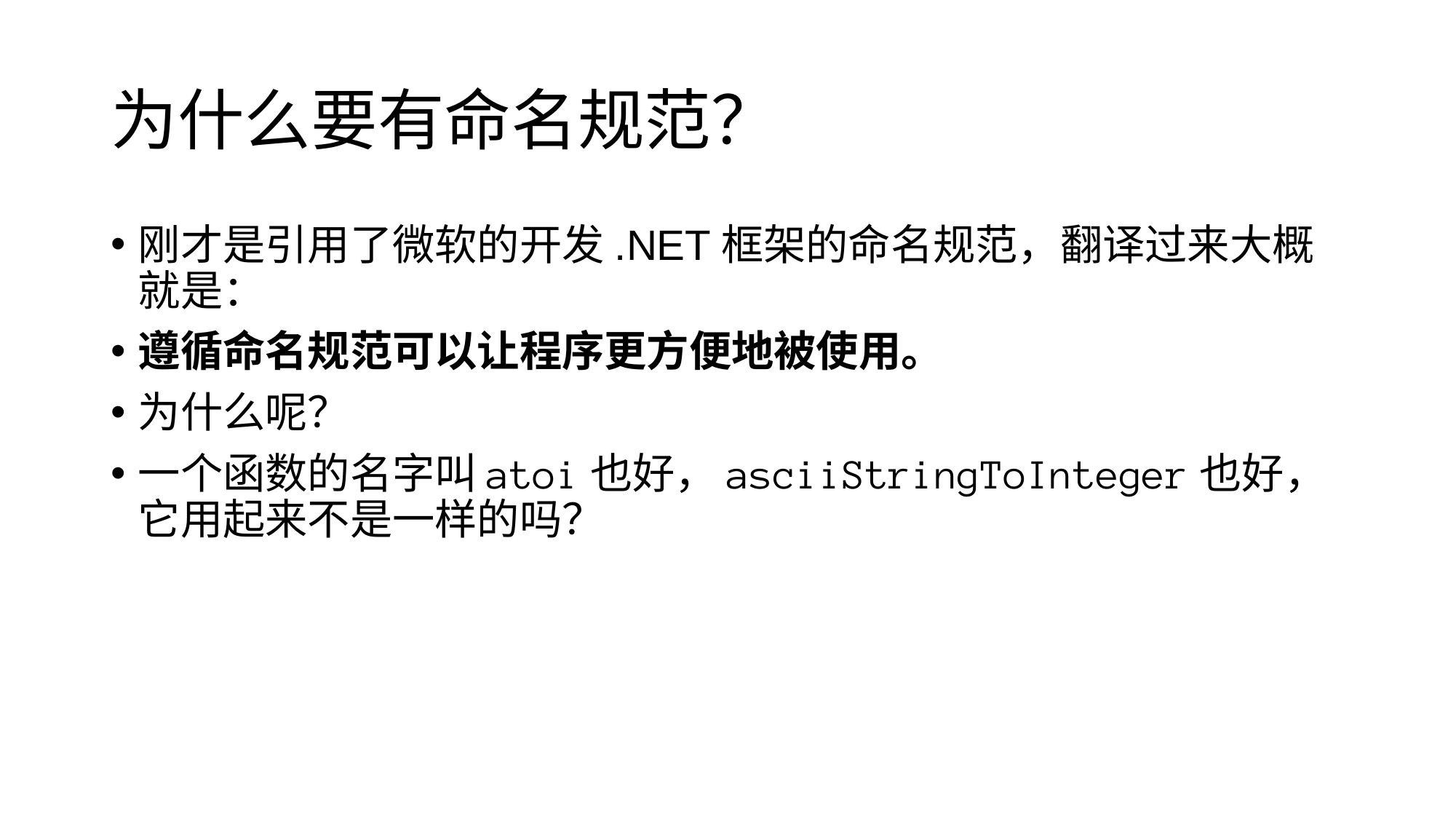

# 为什么要有命名规范？
刚才是引用了微软的开发.NET框架的命名规范，翻译过来大概就是：
遵循命名规范可以让程序更方便地被使用。
为什么呢？
一个函数的名字叫atoi也好，asciiStringToInteger也好，它用起来不是一样的吗？